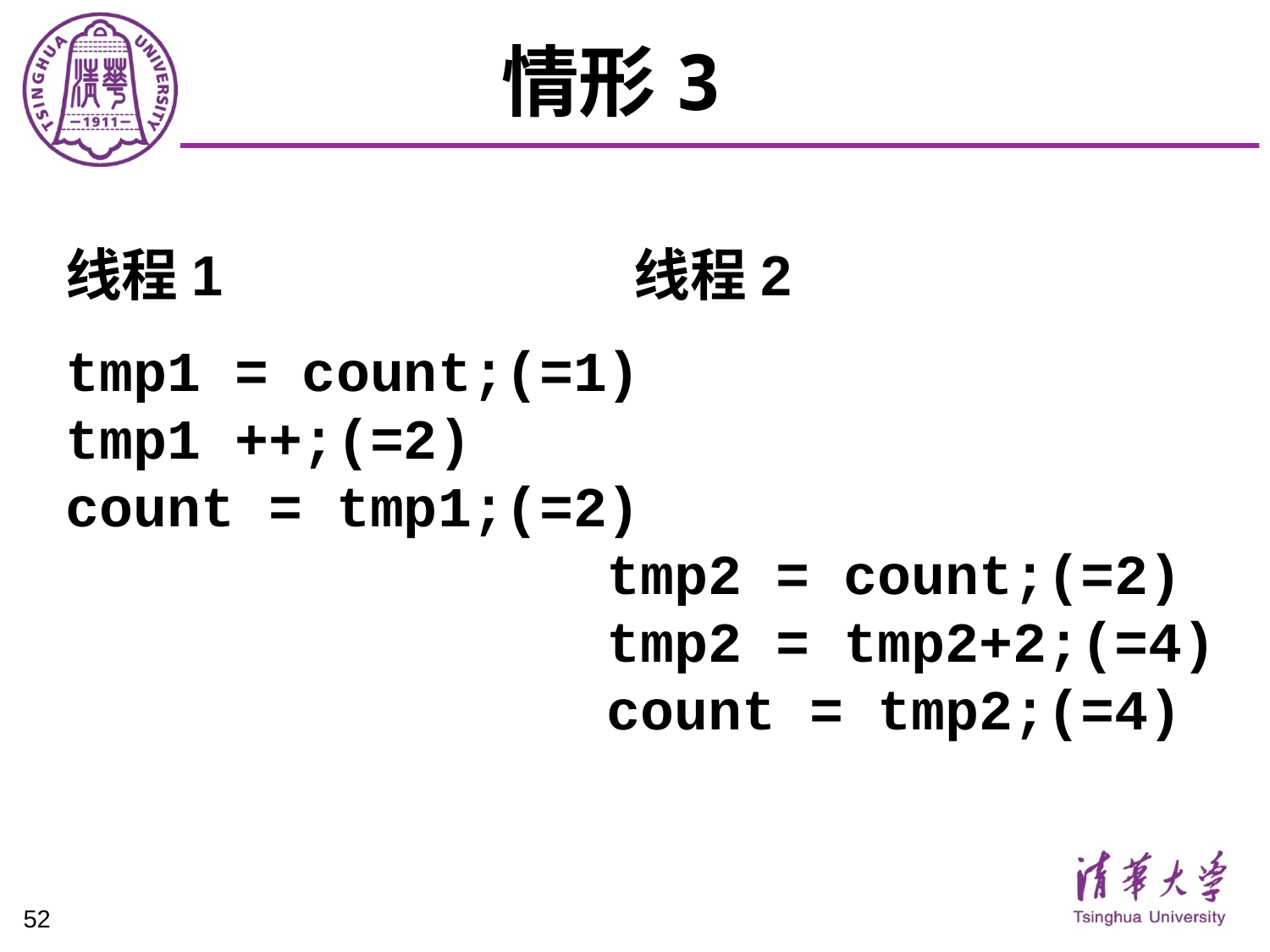

# 情形3
线程1			   线程2
tmp1 = count;(=1)
tmp1 ++;(=2)
count = tmp1;(=2)
                tmp2 = count;(=2)
                tmp2 = tmp2+2;(=4)
                count = tmp2;(=4)
52